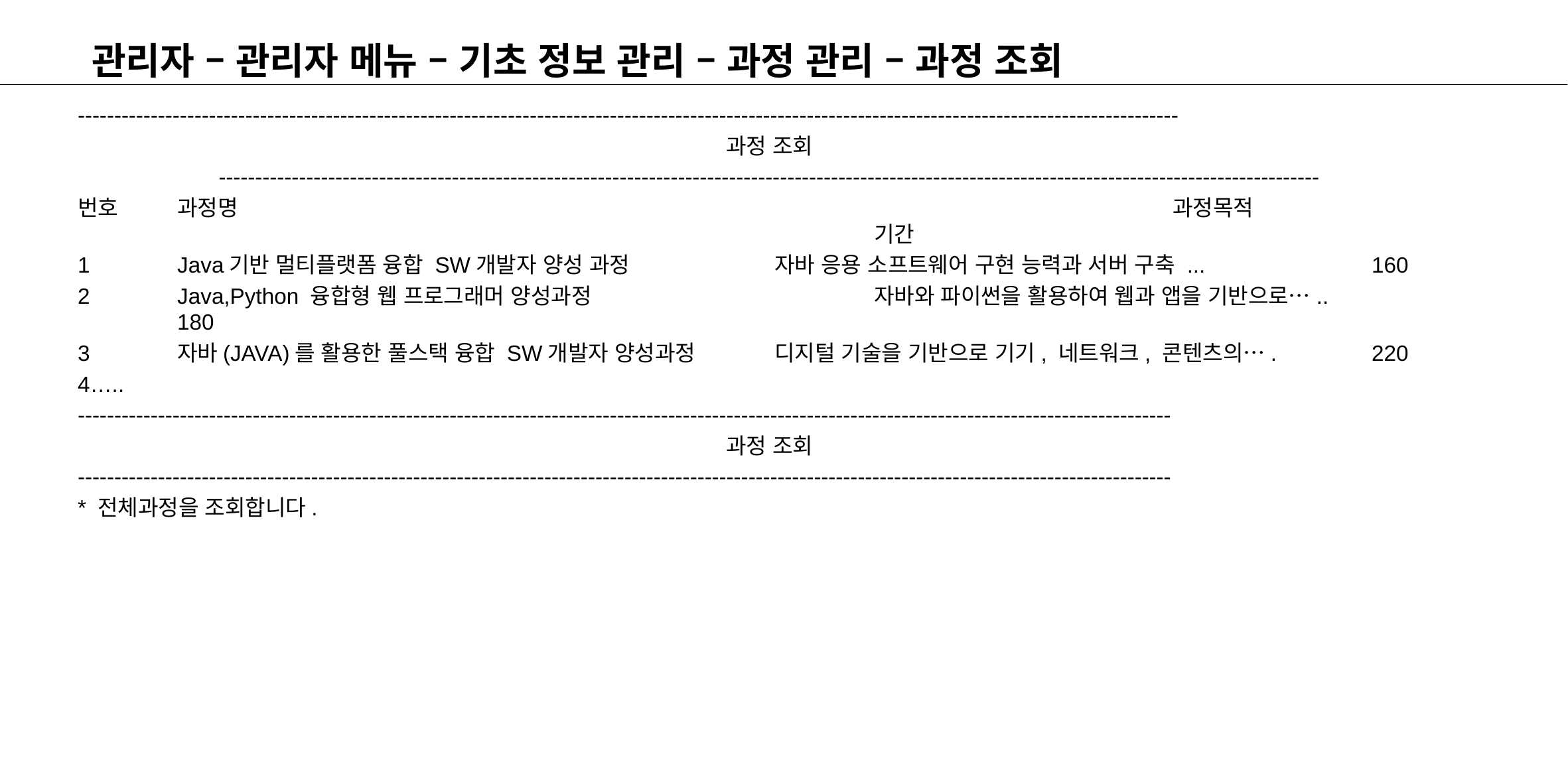

# 관리자 – 관리자 메뉴 – 기초 정보 관리 – 과정 관리 – 과정 조회
-------------------------------------------------------------------------------------------------------------------------------------------------------
과정 조회
-------------------------------------------------------------------------------------------------------------------------------------------------------
번호	과정명										과정목적										기간
1	Java기반 멀티플랫폼 융합 SW개발자 양성 과정		자바 응용 소프트웨어 구현 능력과 서버 구축 ...		160
2	Java,Python 융합형 웹 프로그래머 양성과정			자바와 파이썬을 활용하여 웹과 앱을 기반으로…..		180
3	자바(JAVA)를 활용한 풀스택 융합 SW개발자 양성과정	디지털 기술을 기반으로 기기, 네트워크, 콘텐츠의….	220
4…..
------------------------------------------------------------------------------------------------------------------------------------------------------
과정 조회
------------------------------------------------------------------------------------------------------------------------------------------------------
* 전체과정을 조회합니다.